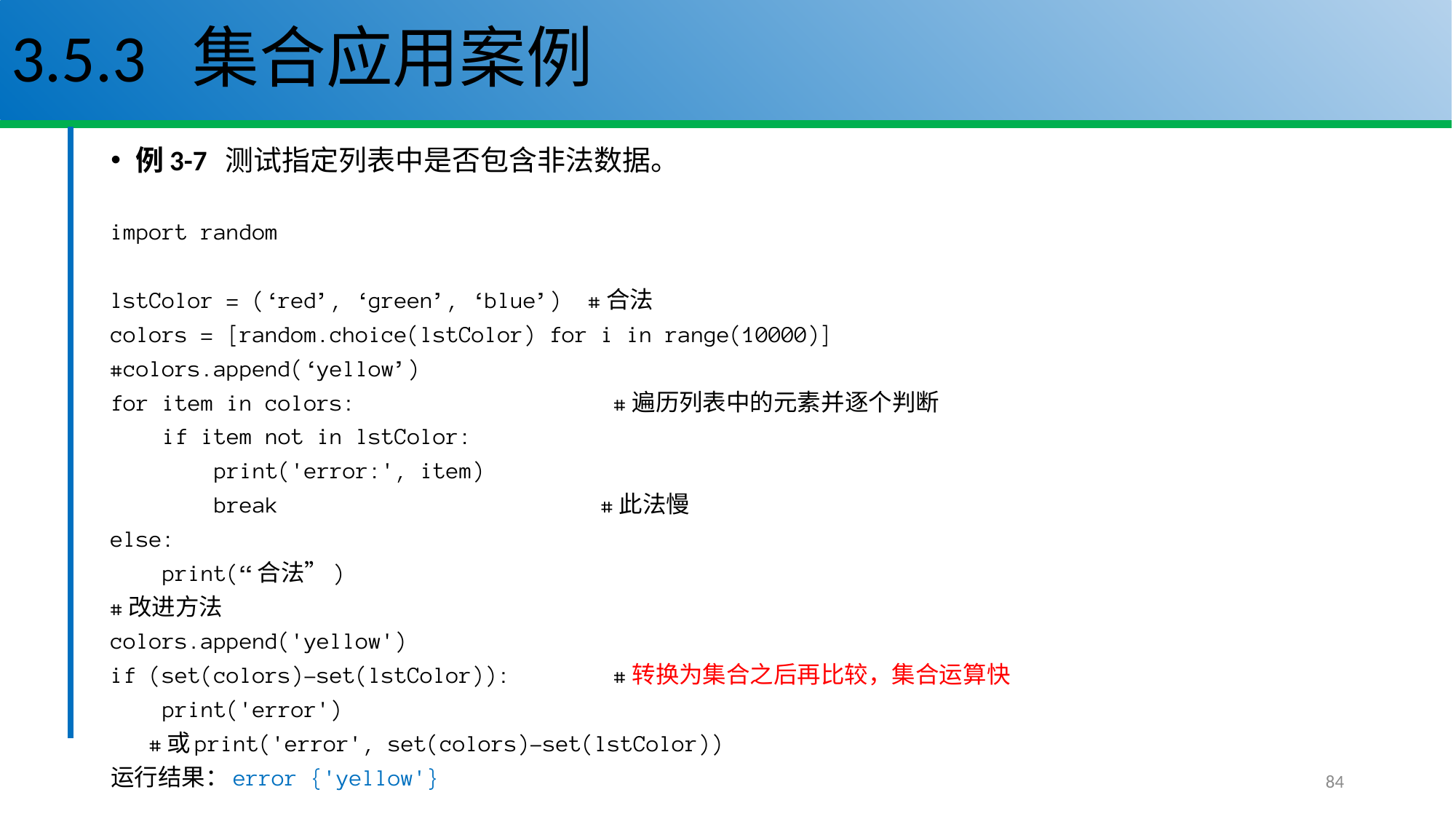

# 3.5.3  集合应用案例
例3-7  测试指定列表中是否包含非法数据。

import random

lstColor = (‘red’, ‘green’, ‘blue’)  #合法
colors = [random.choice(lstColor) for i in range(10000)]
#colors.append(‘yellow’)
for item in colors:                    #遍历列表中的元素并逐个判断
    if item not in lstColor:
        print('error:', item)
        break                         #此法慢
else:
    print(“合法”)
#改进方法
colors.append('yellow')
if (set(colors)-set(lstColor)):        #转换为集合之后再比较，集合运算快
    print('error')
   #或print('error', set(colors)-set(lstColor))
运行结果：error {'yellow'}
84